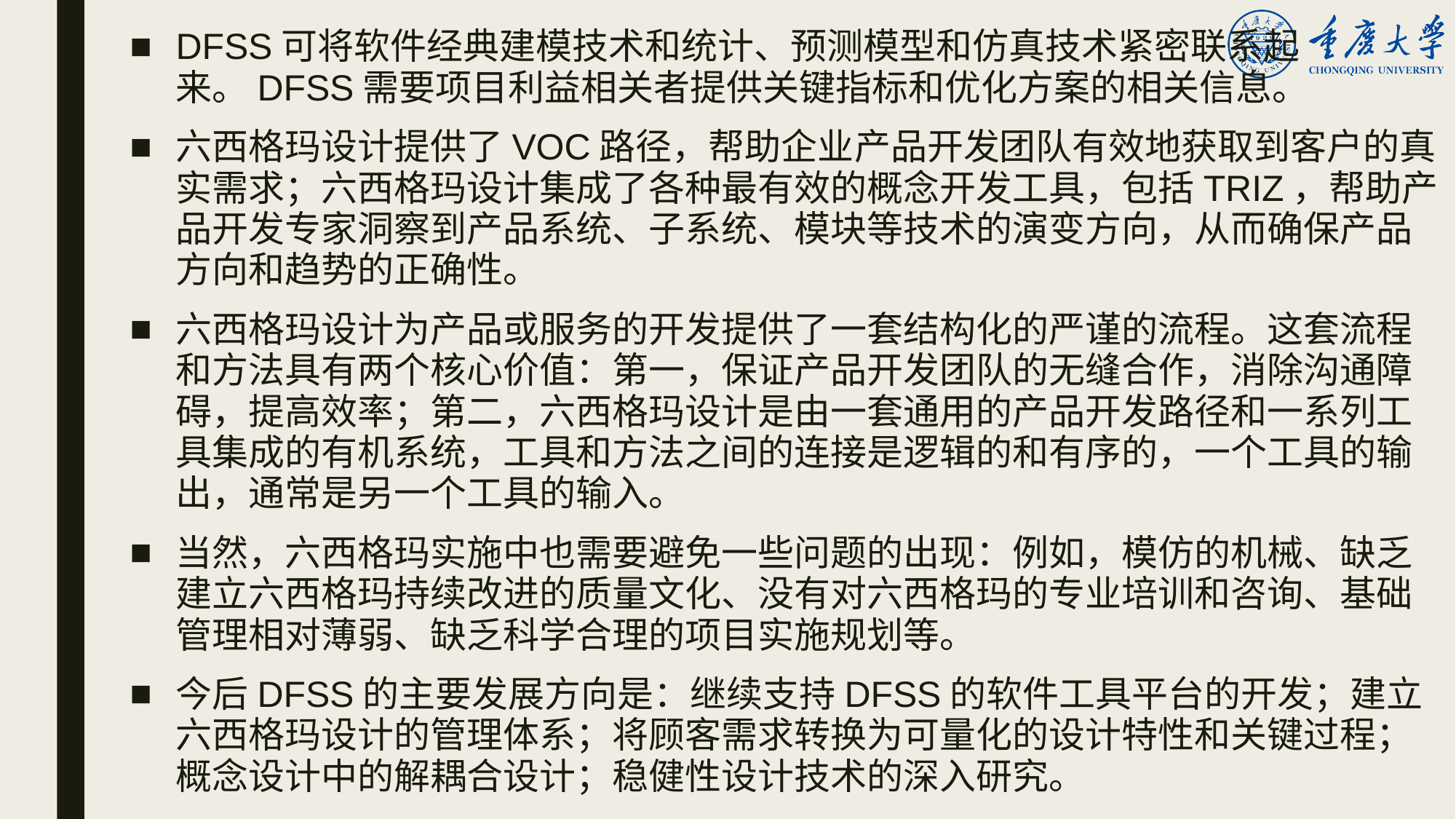

DFSS可将软件经典建模技术和统计、预测模型和仿真技术紧密联系起来。DFSS需要项目利益相关者提供关键指标和优化方案的相关信息。
六西格玛设计提供了VOC路径，帮助企业产品开发团队有效地获取到客户的真实需求；六西格玛设计集成了各种最有效的概念开发工具，包括TRIZ，帮助产品开发专家洞察到产品系统、子系统、模块等技术的演变方向，从而确保产品方向和趋势的正确性。
六西格玛设计为产品或服务的开发提供了一套结构化的严谨的流程。这套流程和方法具有两个核心价值：第一，保证产品开发团队的无缝合作，消除沟通障碍，提高效率；第二，六西格玛设计是由一套通用的产品开发路径和一系列工具集成的有机系统，工具和方法之间的连接是逻辑的和有序的，一个工具的输出，通常是另一个工具的输入。
当然，六西格玛实施中也需要避免一些问题的出现：例如，模仿的机械、缺乏建立六西格玛持续改进的质量文化、没有对六西格玛的专业培训和咨询、基础管理相对薄弱、缺乏科学合理的项目实施规划等。
今后DFSS的主要发展方向是：继续支持DFSS的软件工具平台的开发；建立六西格玛设计的管理体系；将顾客需求转换为可量化的设计特性和关键过程；概念设计中的解耦合设计；稳健性设计技术的深入研究。